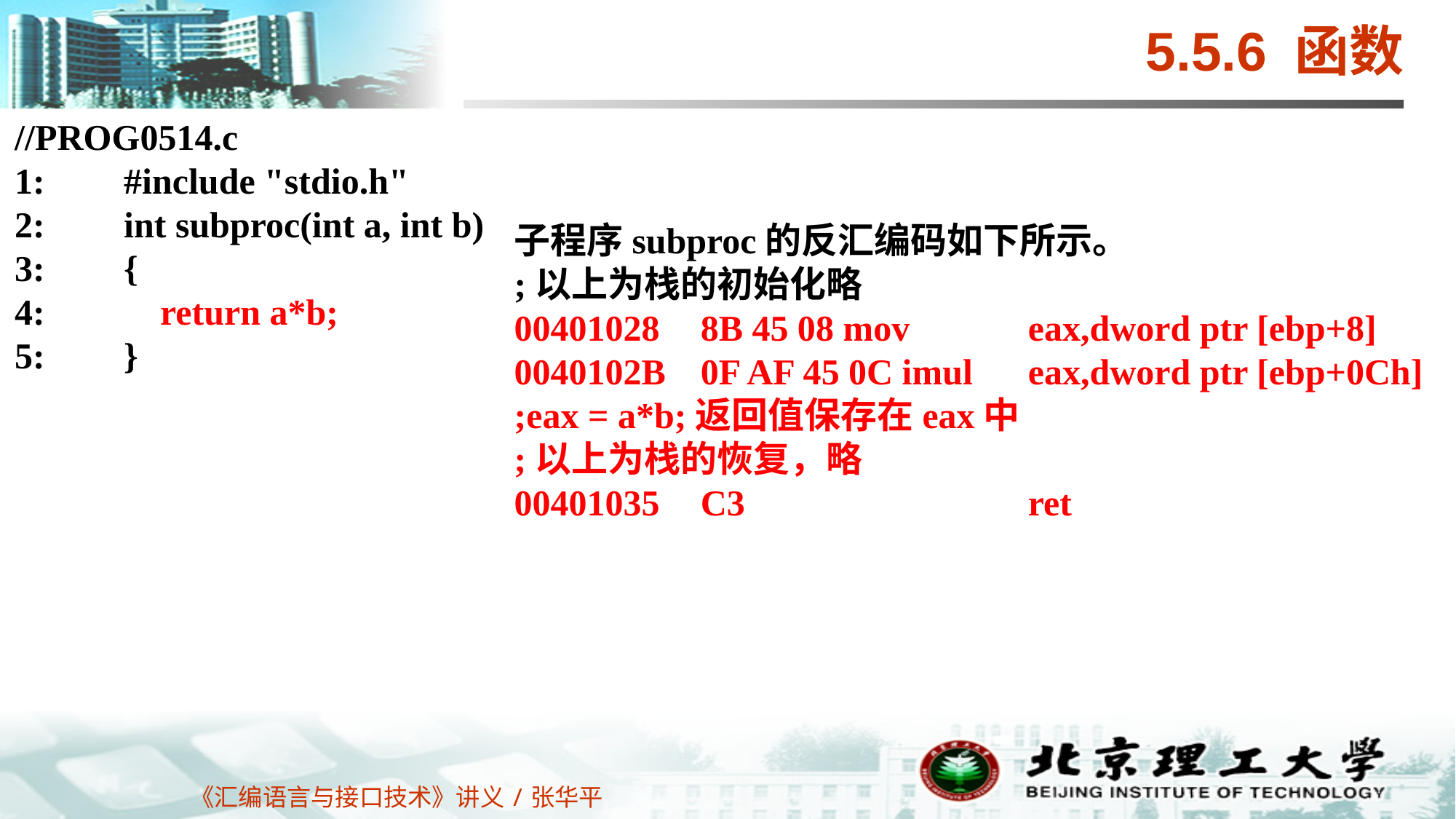

5.5.6 函数
//PROG0514.c
1:	#include "stdio.h"
2:	int subproc(int a, int b)
3:	{
4:	    return a*b;
5:	}

子程序subproc的反汇编码如下所示。
;以上为栈的初始化略
00401028	8B 45 08 mov		eax,dword ptr [ebp+8]
0040102B	0F AF 45 0C imul	eax,dword ptr [ebp+0Ch]
;eax = a*b;返回值保存在eax中
;以上为栈的恢复，略
00401035	C3			ret